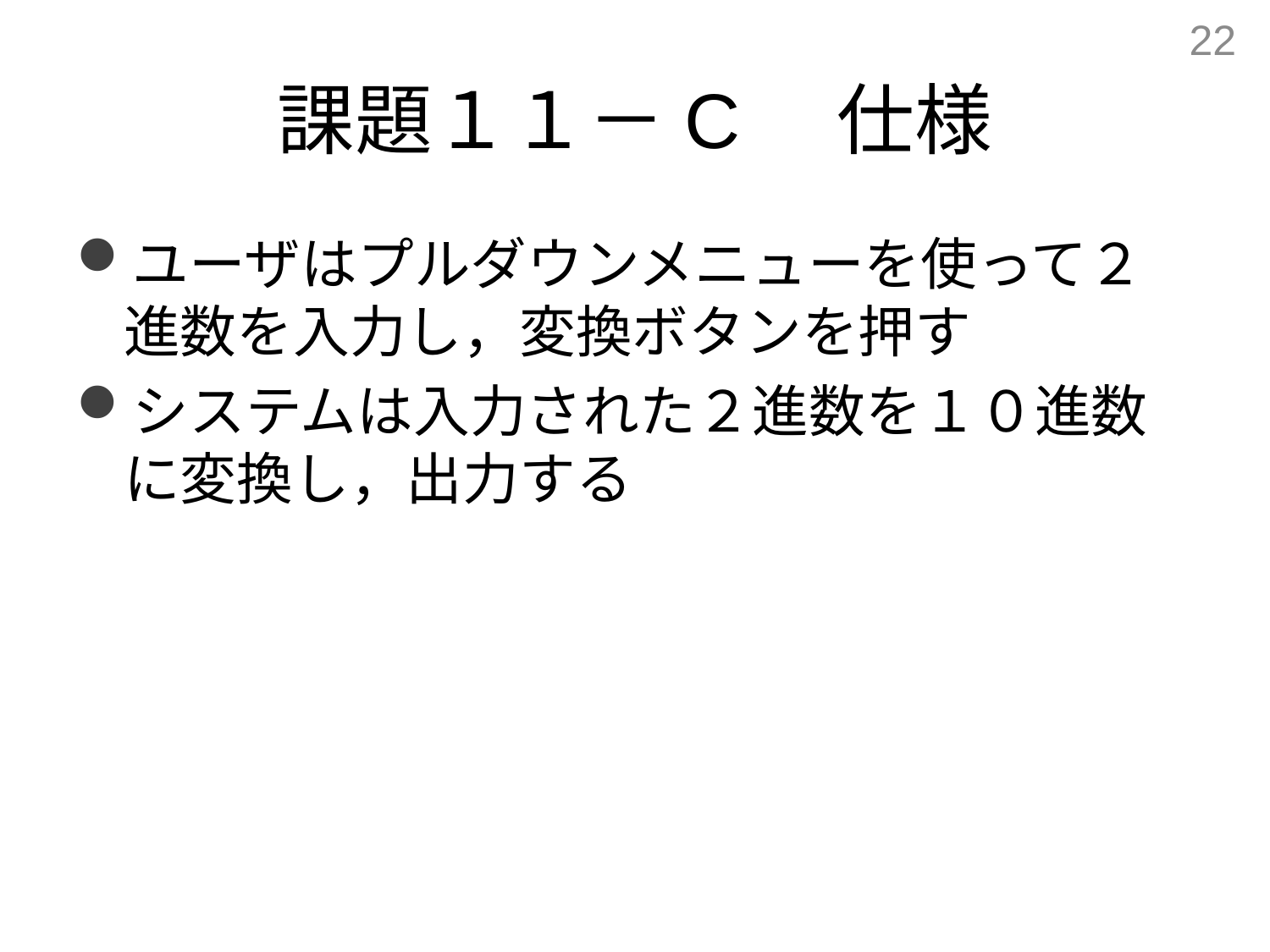

22
# 課題１１－C　仕様
ユーザはプルダウンメニューを使って２進数を入力し，変換ボタンを押す
システムは入力された２進数を１０進数に変換し，出力する